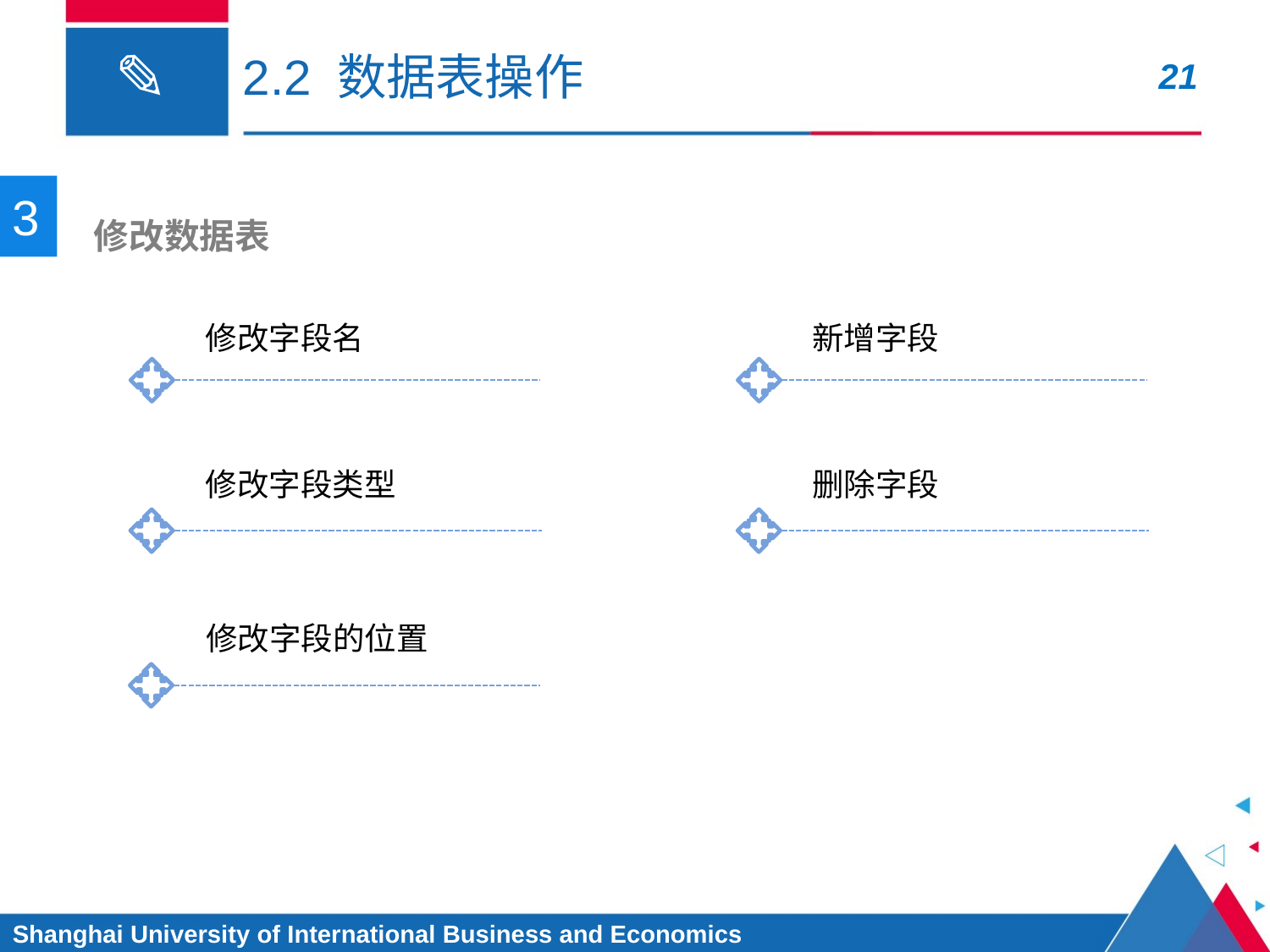

# 2.2 数据表操作

3
  修改数据表
修改字段名
新增字段

修改字段类型
删除字段

修改字段的位置